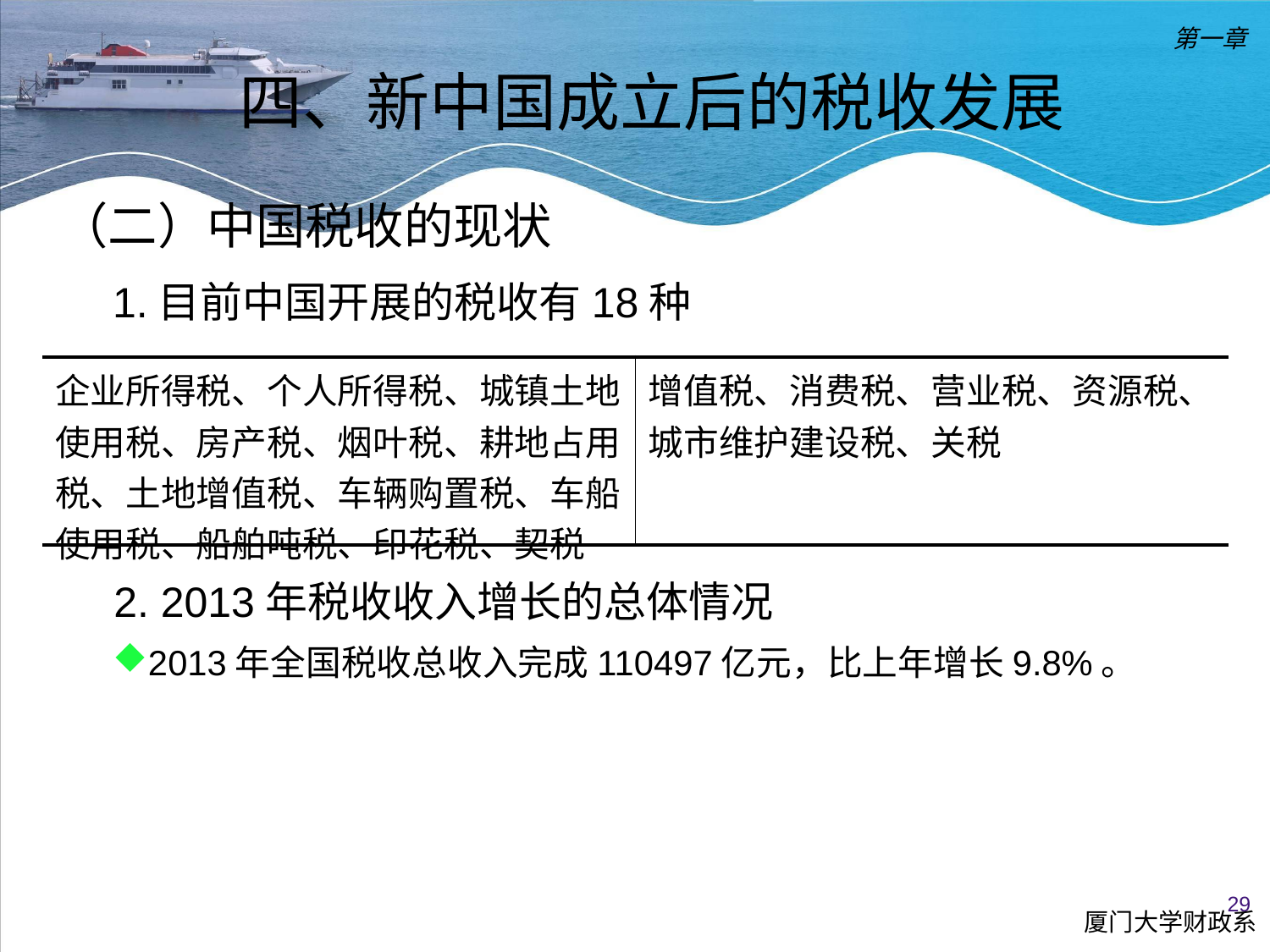

第一章
四、新中国成立后的税收发展
（二）中国税收的现状
1.目前中国开展的税收有18种
| 企业所得税、个人所得税、城镇土地使用税、房产税、烟叶税、耕地占用税、土地增值税、车辆购置税、车船使用税、船舶吨税、印花税、契税 | 增值税、消费税、营业税、资源税、城市维护建设税、关税 |
| --- | --- |
2. 2013年税收收入增长的总体情况
2013年全国税收总收入完成110497亿元，比上年增长9.8%。
29
厦门大学财政系